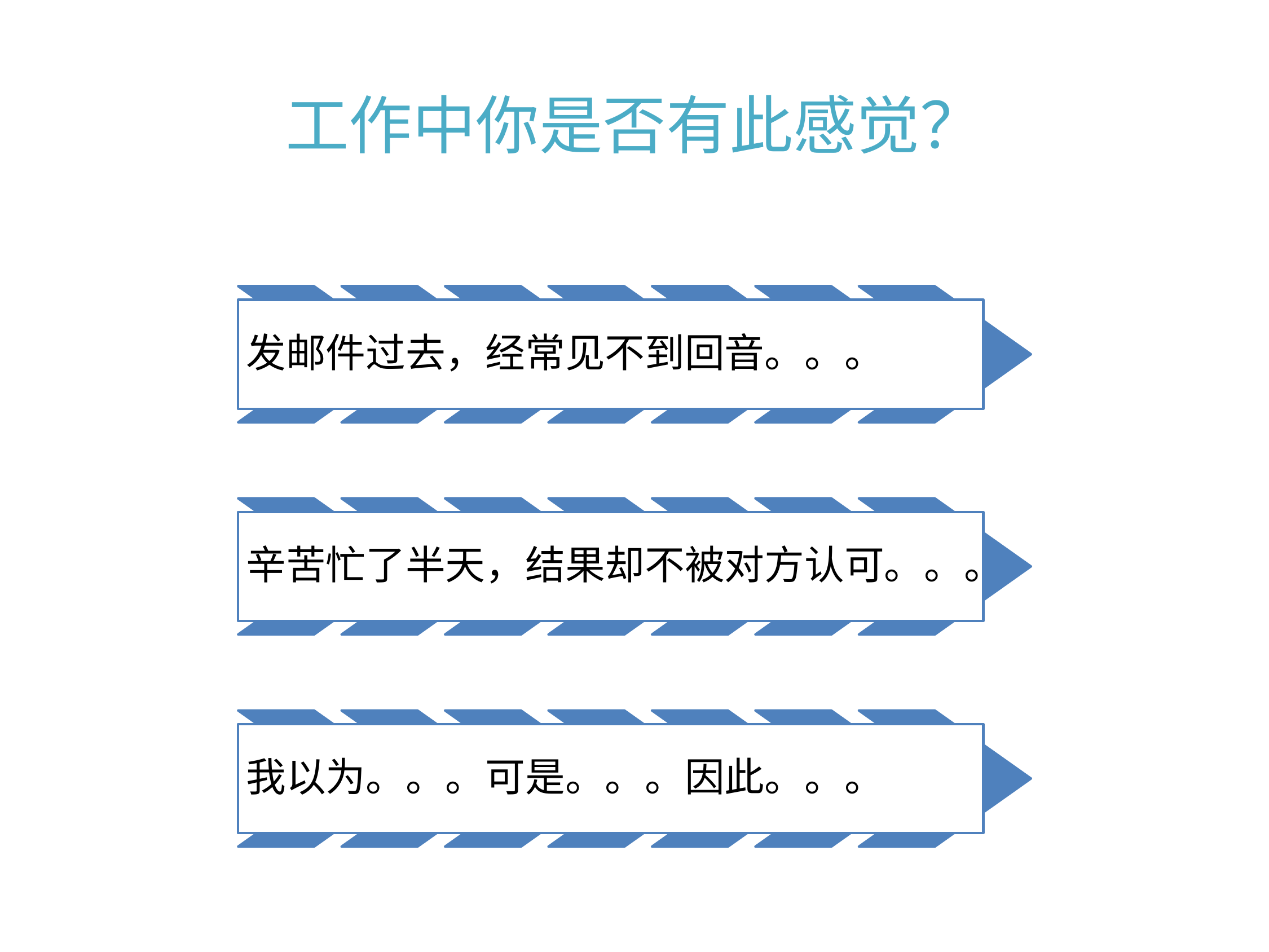

# 工作中你是否有此感觉？

发邮件过去，经常见不到回音。。。

辛苦忙了半天，结果却不被对方认可。。。

我以为。。。可是。。。因此。。。